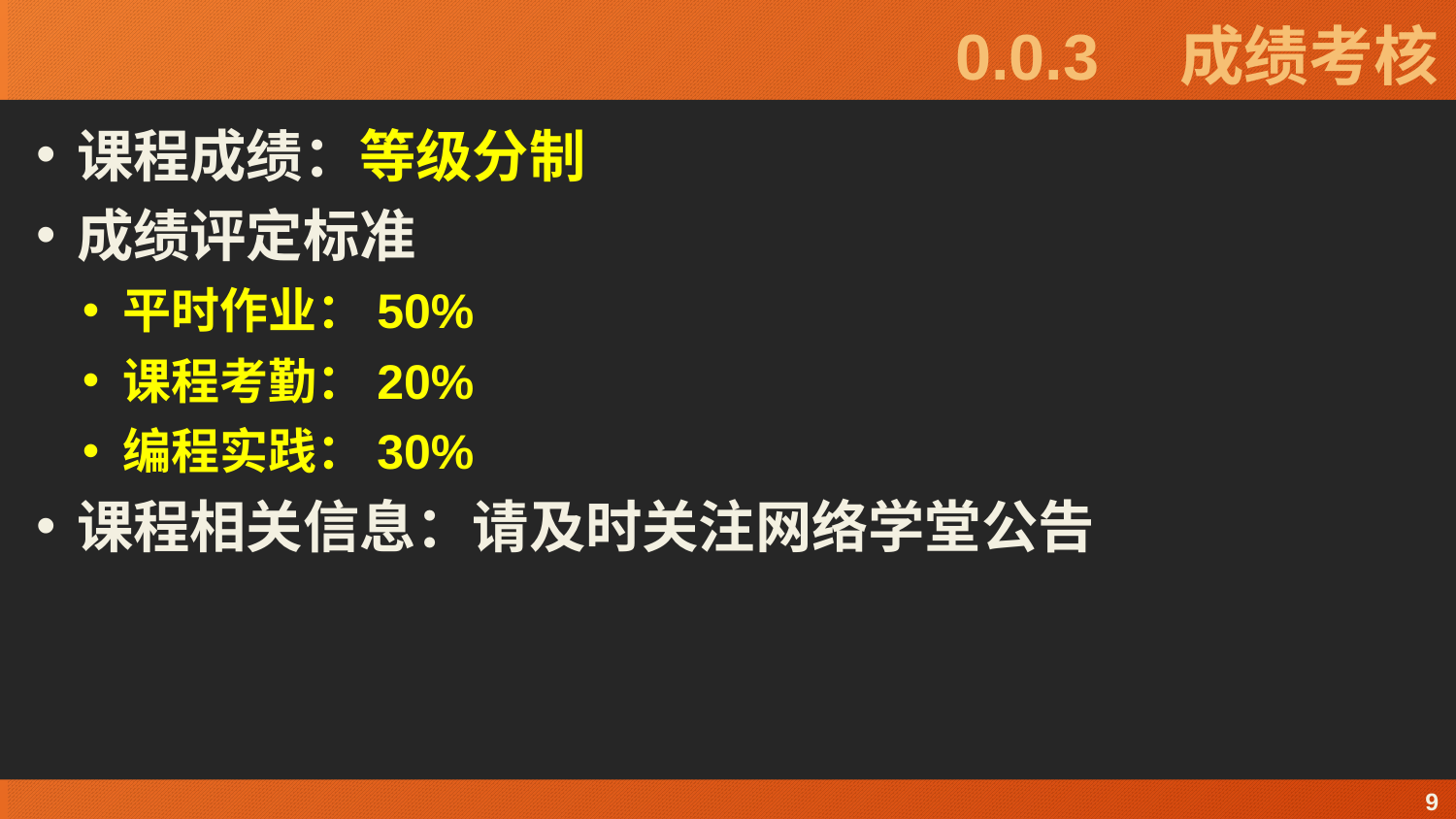

# 0.0.3　成绩考核
课程成绩：等级分制
成绩评定标准
平时作业：50%
课程考勤：20%
编程实践：30%
课程相关信息：请及时关注网络学堂公告
9